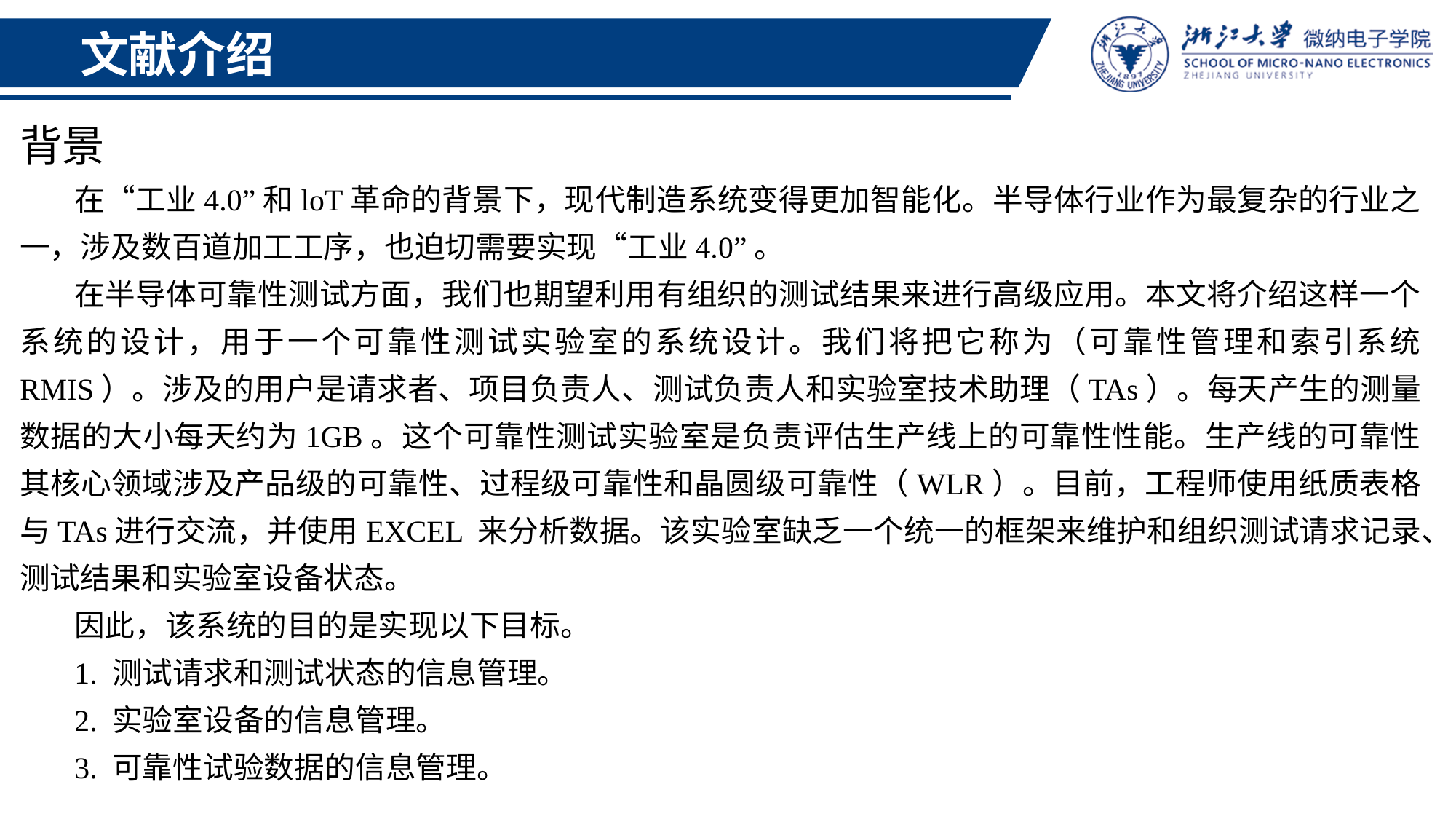

文献介绍
背景
在“工业4.0”和loT革命的背景下，现代制造系统变得更加智能化。半导体行业作为最复杂的行业之一，涉及数百道加工工序，也迫切需要实现“工业4.0”。
在半导体可靠性测试方面，我们也期望利用有组织的测试结果来进行高级应用。本文将介绍这样一个系统的设计，用于一个可靠性测试实验室的系统设计。我们将把它称为（可靠性管理和索引系统 RMIS）。涉及的用户是请求者、项目负责人、测试负责人和实验室技术助理（TAs）。每天产生的测量数据的大小每天约为1GB。这个可靠性测试实验室是负责评估生产线上的可靠性性能。生产线的可靠性其核心领域涉及产品级的可靠性、过程级可靠性和晶圆级可靠性（WLR）。目前，工程师使用纸质表格与TAs进行交流，并使用EXCEL 来分析数据。该实验室缺乏一个统一的框架来维护和组织测试请求记录、测试结果和实验室设备状态。
因此，该系统的目的是实现以下目标。
1. 测试请求和测试状态的信息管理。
2. 实验室设备的信息管理。
3. 可靠性试验数据的信息管理。